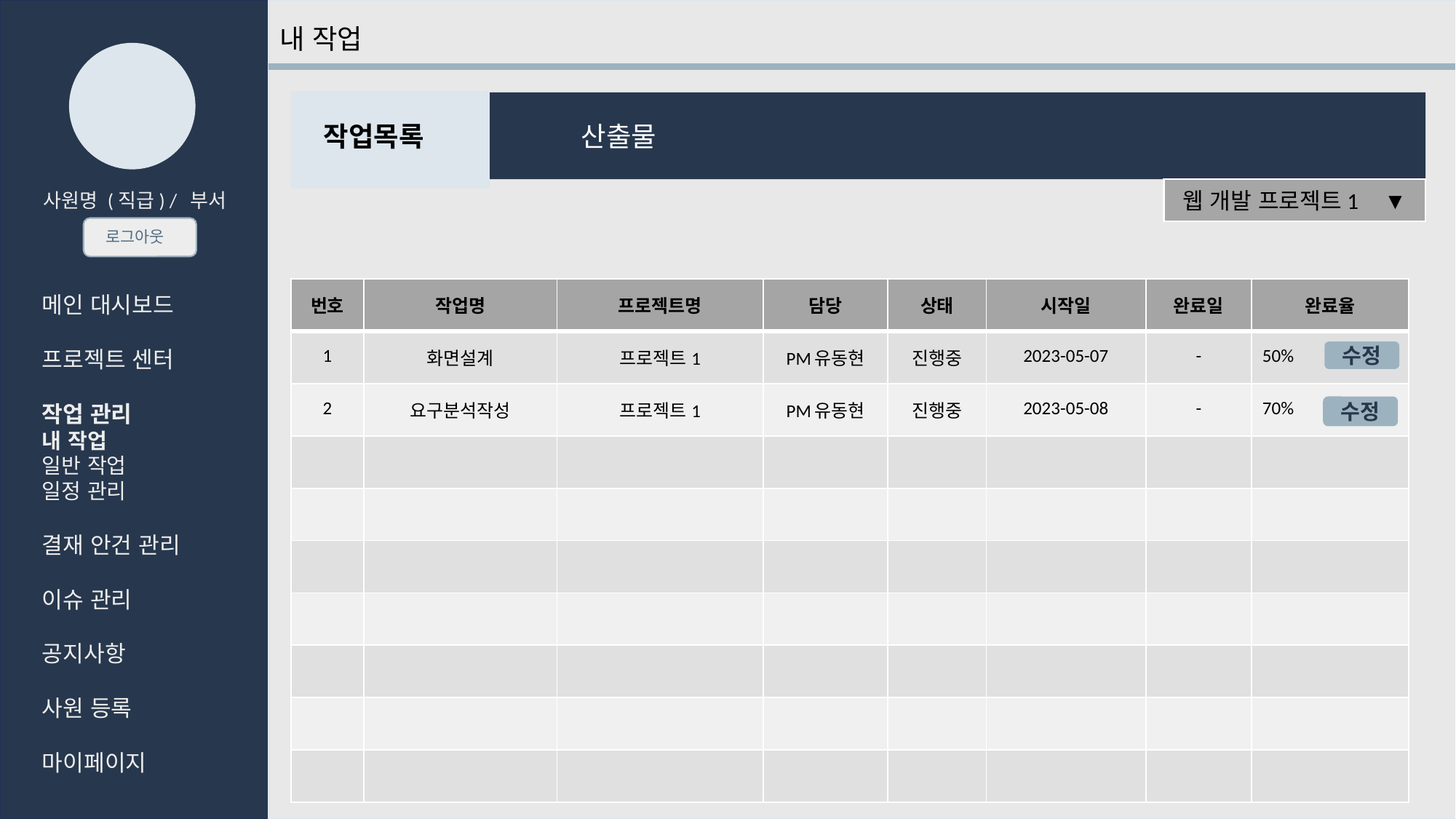

내 작업

  작업목록	        산출물
웹 개발 프로젝트1     ▼
사원명 (직급) /  부서

로그아웃
| 번호 | 작업명 | 프로젝트명 | 담당 | 상태 | 시작일 | 완료일 | 완료율 |
| --- | --- | --- | --- | --- | --- | --- | --- |
| 1 | 화면설계 | 프로젝트1 | PM유동현 | 진행중 | 2023-05-07 | - | 50% |
| 2 | 요구분석작성 | 프로젝트1 | PM유동현 | 진행중 | 2023-05-08 | - | 70% |
|  |  |  |  |  |  |  |  |
|  |  |  |  |  |  |  |  |
|  |  |  |  |  |  |  |  |
|  |  |  |  |  |  |  |  |
|  |  |  |  |  |  |  |  |
|  |  |  |  |  |  |  |  |
|  |  |  |  |  |  |  |  |
메인 대시보드

프로젝트 센터

작업 관리
내 작업
일반 작업
일정 관리

결재 안건 관리

이슈 관리

공지사항

사원 등록

마이페이지
수정
수정